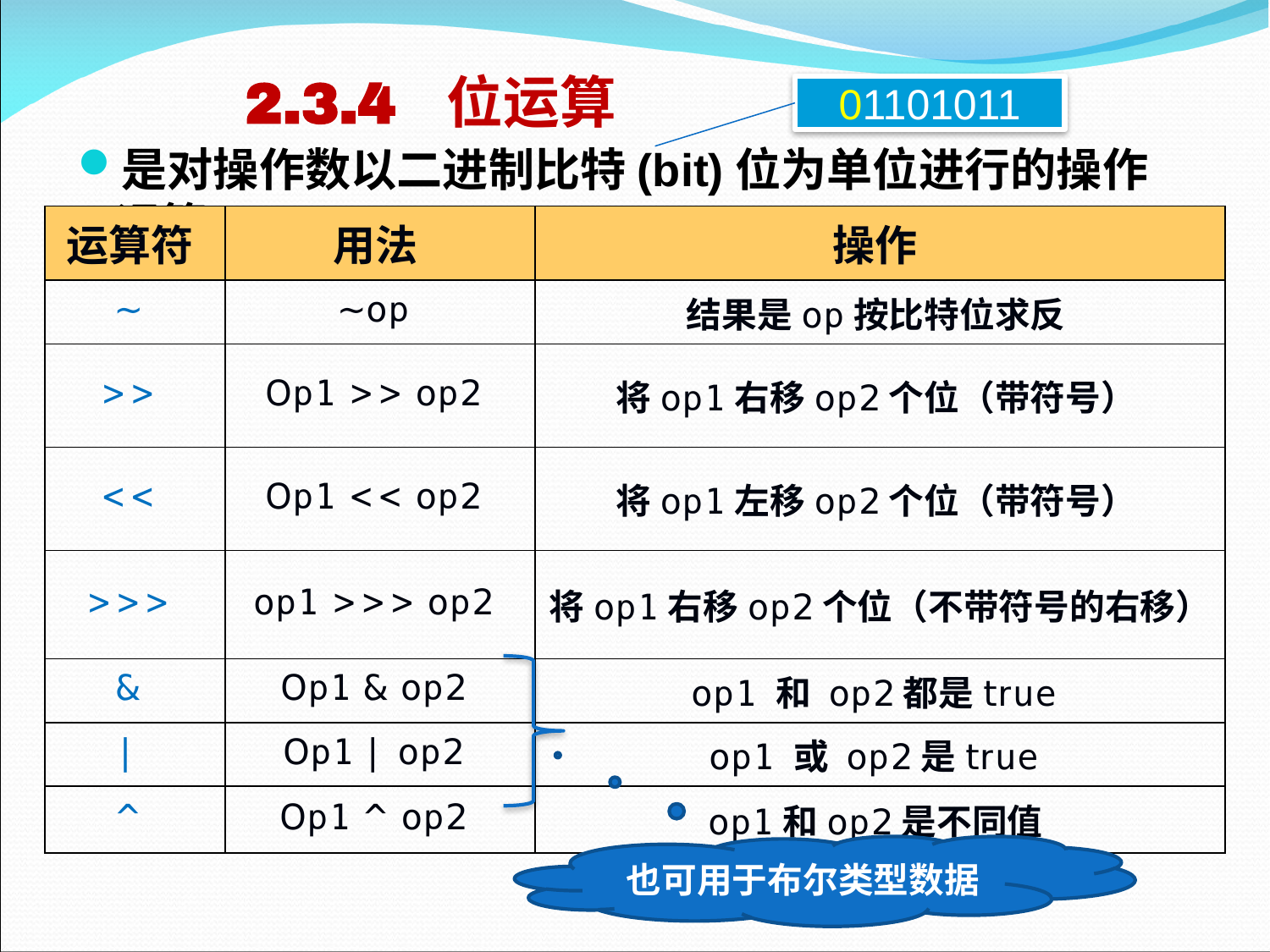

# 2.3.4  位运算
01101011
是对操作数以二进制比特(bit)位为单位进行的操作运算
| 运算符 | 用法 | 操作 |
| --- | --- | --- |
| ~ | ~op | 结果是op按比特位求反 |
| >> | Op1 >> op2 | 将op1右移op2个位（带符号） |
| << | Op1 << op2 | 将op1左移op2个位（带符号） |
| >>> | op1 >>> op2 | 将op1右移op2个位（不带符号的右移） |
| & | Op1 & op2 | op1 和 op2都是true |
| | | Op1 | op2 | op1 或 op2是true |
| ^ | Op1 ^ op2 | op1和op2是不同值 |

也可用于布尔类型数据